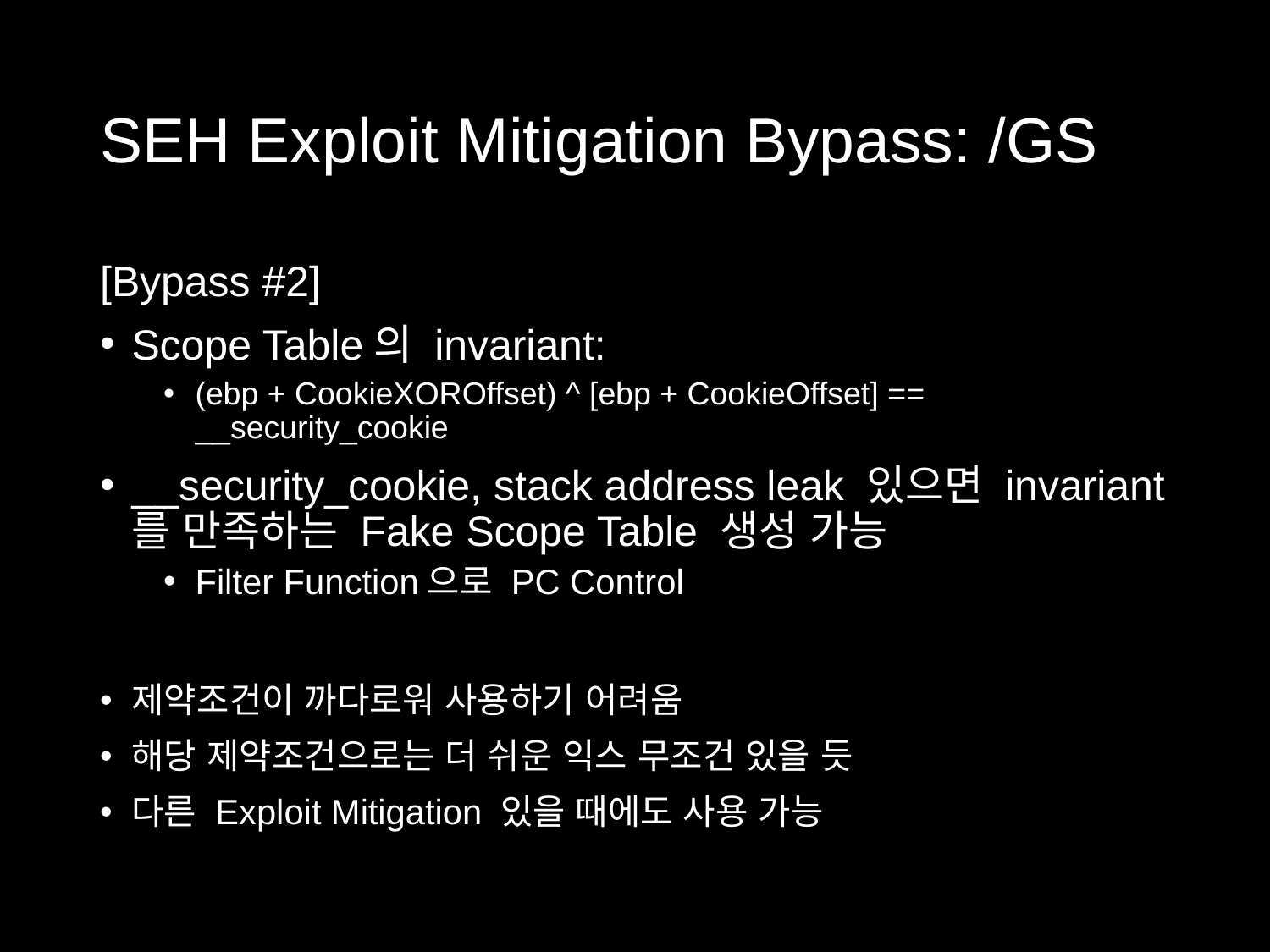

# SEH Exploit Mitigation Bypass: /GS
[Bypass #2]
Scope Table의 invariant:
(ebp + CookieXOROffset) ^ [ebp + CookieOffset] == __security_cookie
__security_cookie, stack address leak 있으면 invariant를 만족하는 Fake Scope Table 생성 가능
Filter Function으로 PC Control

제약조건이 까다로워 사용하기 어려움
해당 제약조건으로는 더 쉬운 익스 무조건 있을 듯
다른 Exploit Mitigation 있을 때에도 사용 가능